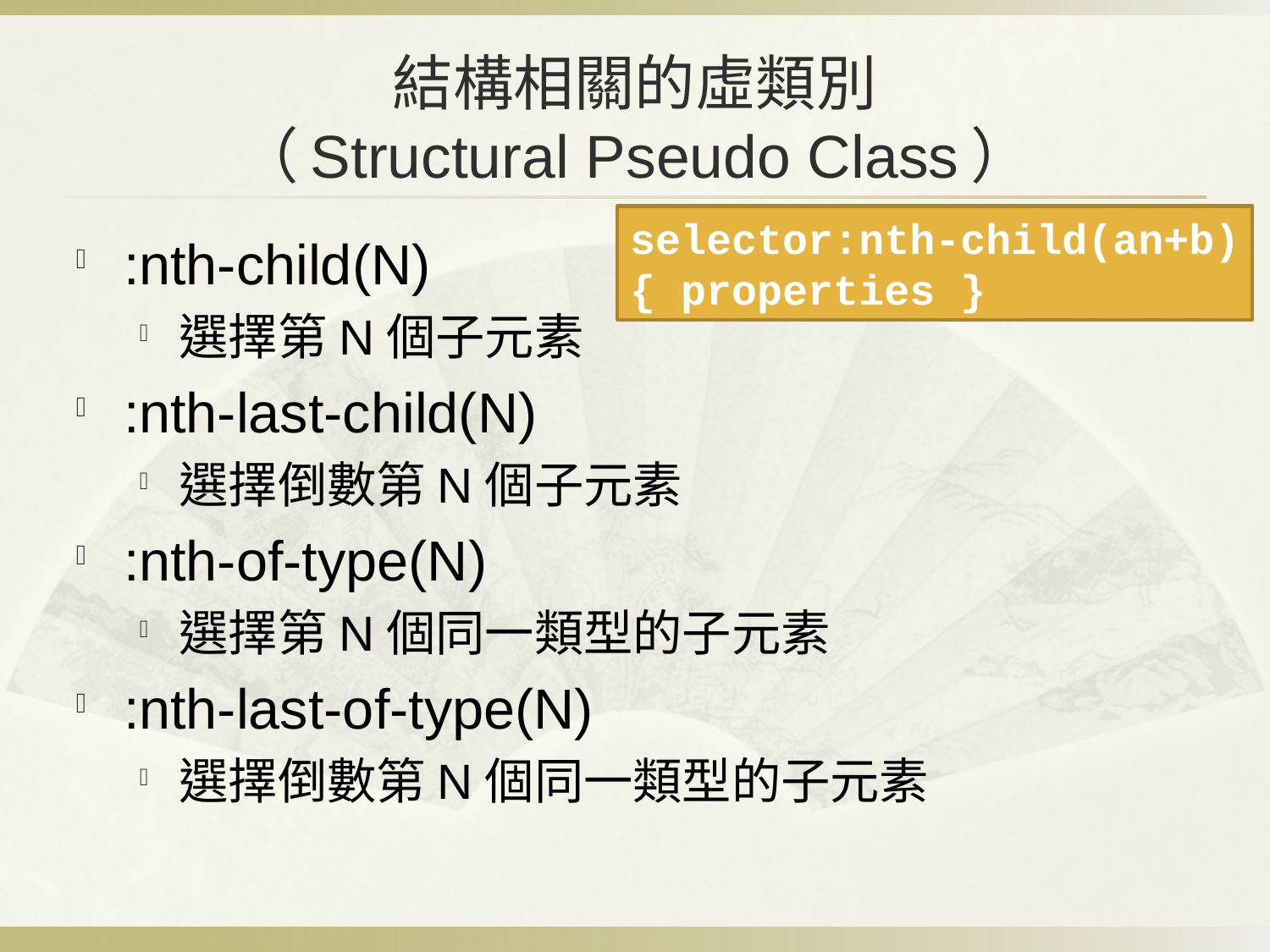

# 結構相關的虛類別 （Structural Pseudo Class）
selector:nth-child(an+b)
{ properties }
:nth-child(N)
選擇第N個子元素
:nth-last-child(N)
選擇倒數第N個子元素
:nth-of-type(N)
選擇第N個同一類型的子元素
:nth-last-of-type(N)
選擇倒數第N個同一類型的子元素